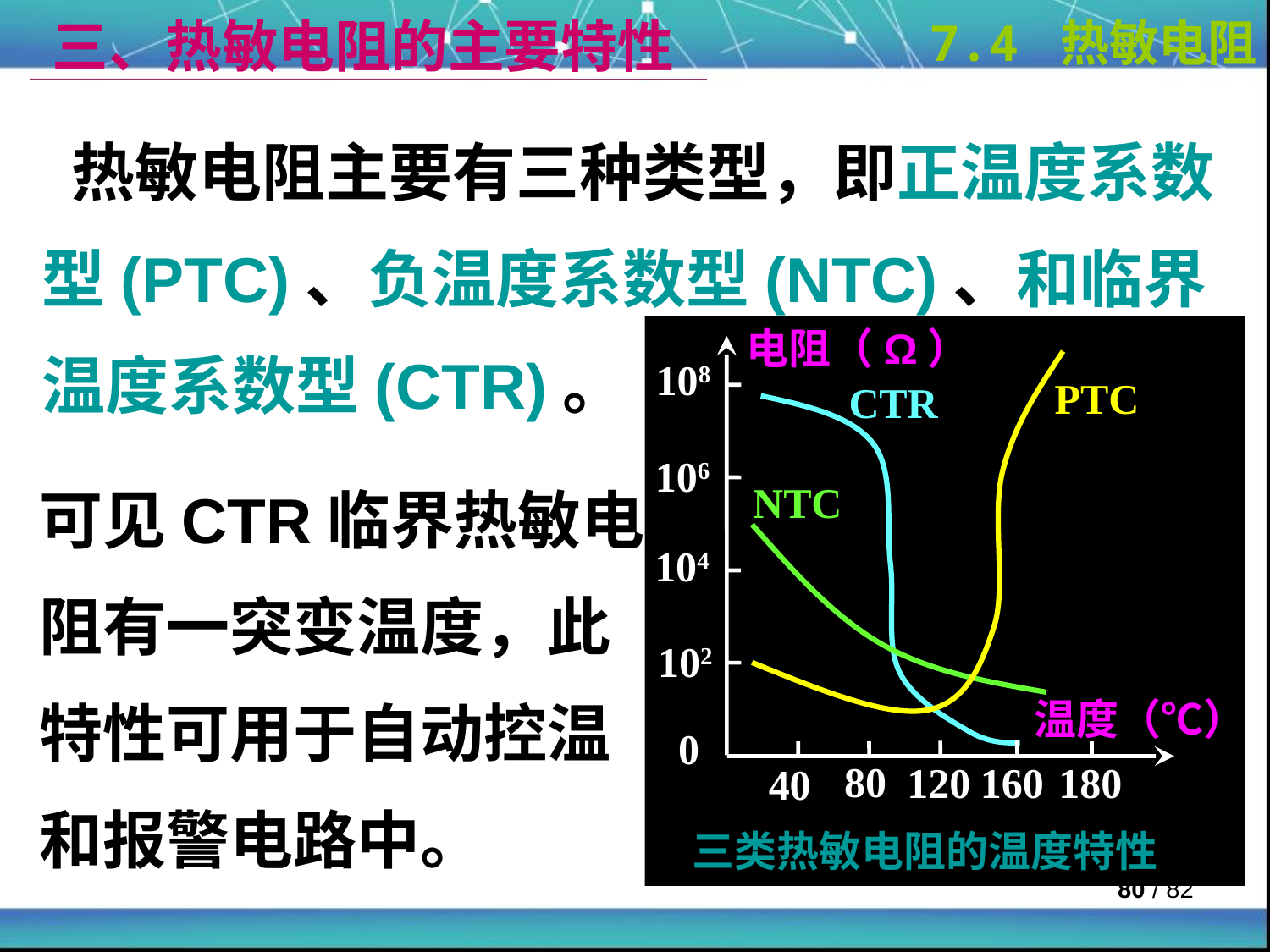

三、热敏电阻的主要特性
7.4 热敏电阻

 热敏电阻主要有三种类型，即正温度系数型(PTC)、负温度系数型(NTC)、和临界温度系数型(CTR)。
电阻（Ω）

108

PTC
CTR

106
NTC

104

102

温度（℃）
0

80
160
180
120
40

三类热敏电阻的温度特性

可见CTR临界热敏电阻有一突变温度，此特性可用于自动控温和报警电路中。
80 / 82